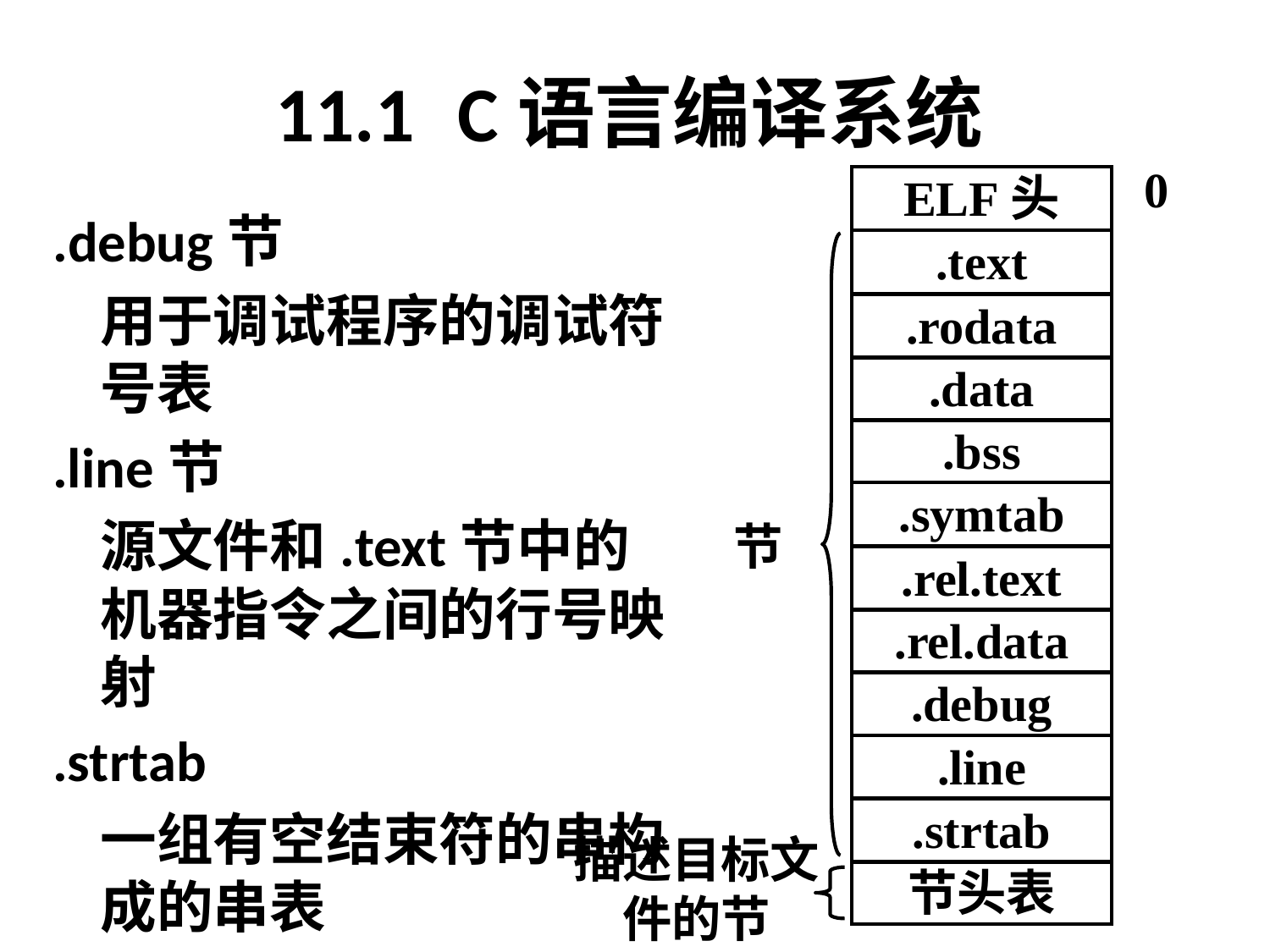

# 11.1  C语言编译系统
0
ELF头
.text

.rodata
.data
.bss
.symtab
节
.rel.text
.rel.data
.debug
.line
.strtab
描述目标文件的节
节头表

.debug节
	用于调试程序的调试符号表
.line节
	源文件和.text节中的机器指令之间的行号映射
.strtab
	一组有空结束符的串构成的串表